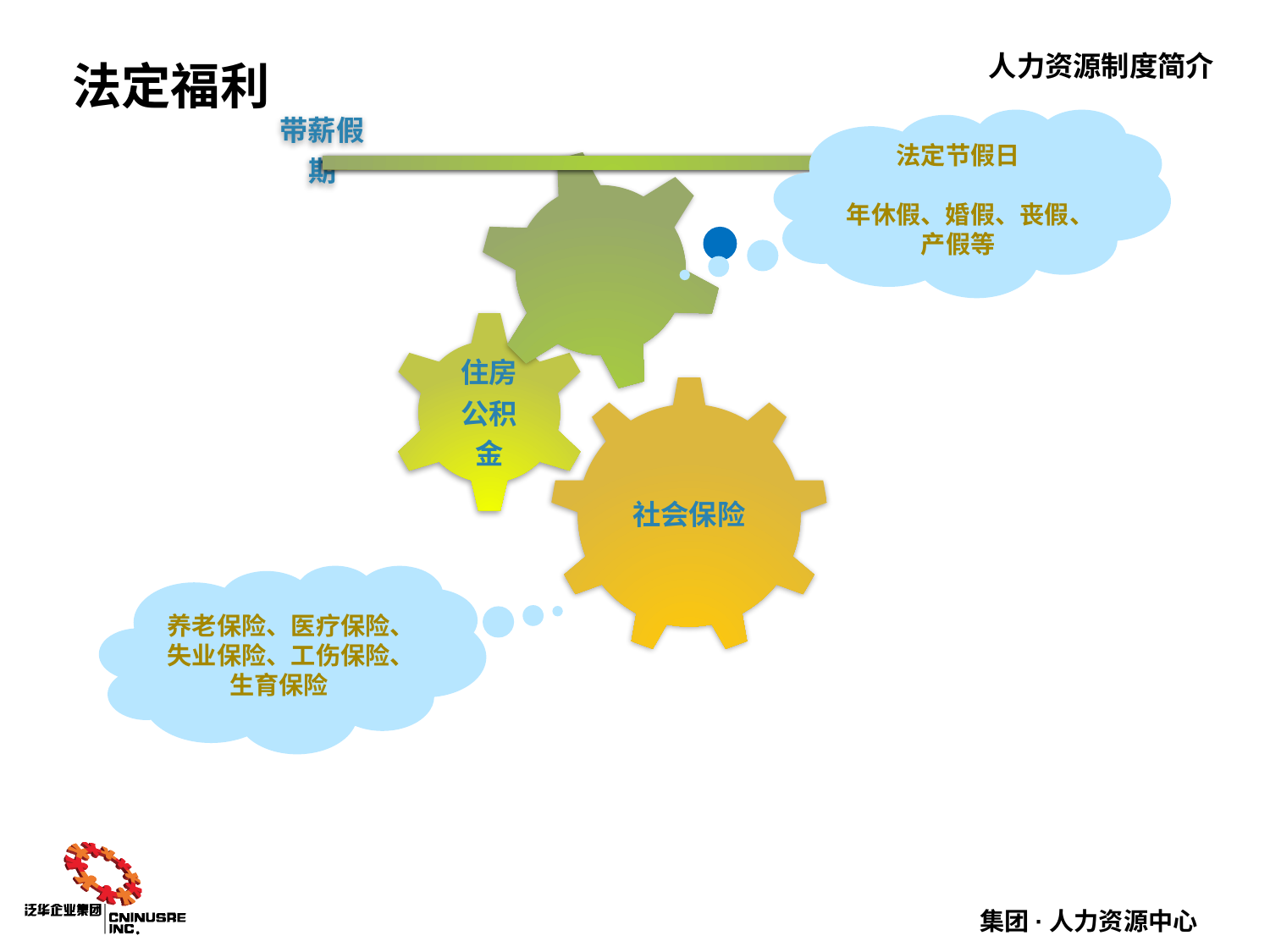

# 法定福利
法定节假日

年休假、婚假、丧假、产假等
社会保险
住房公积金
带薪假期

养老保险、医疗保险、失业保险、工伤保险、生育保险